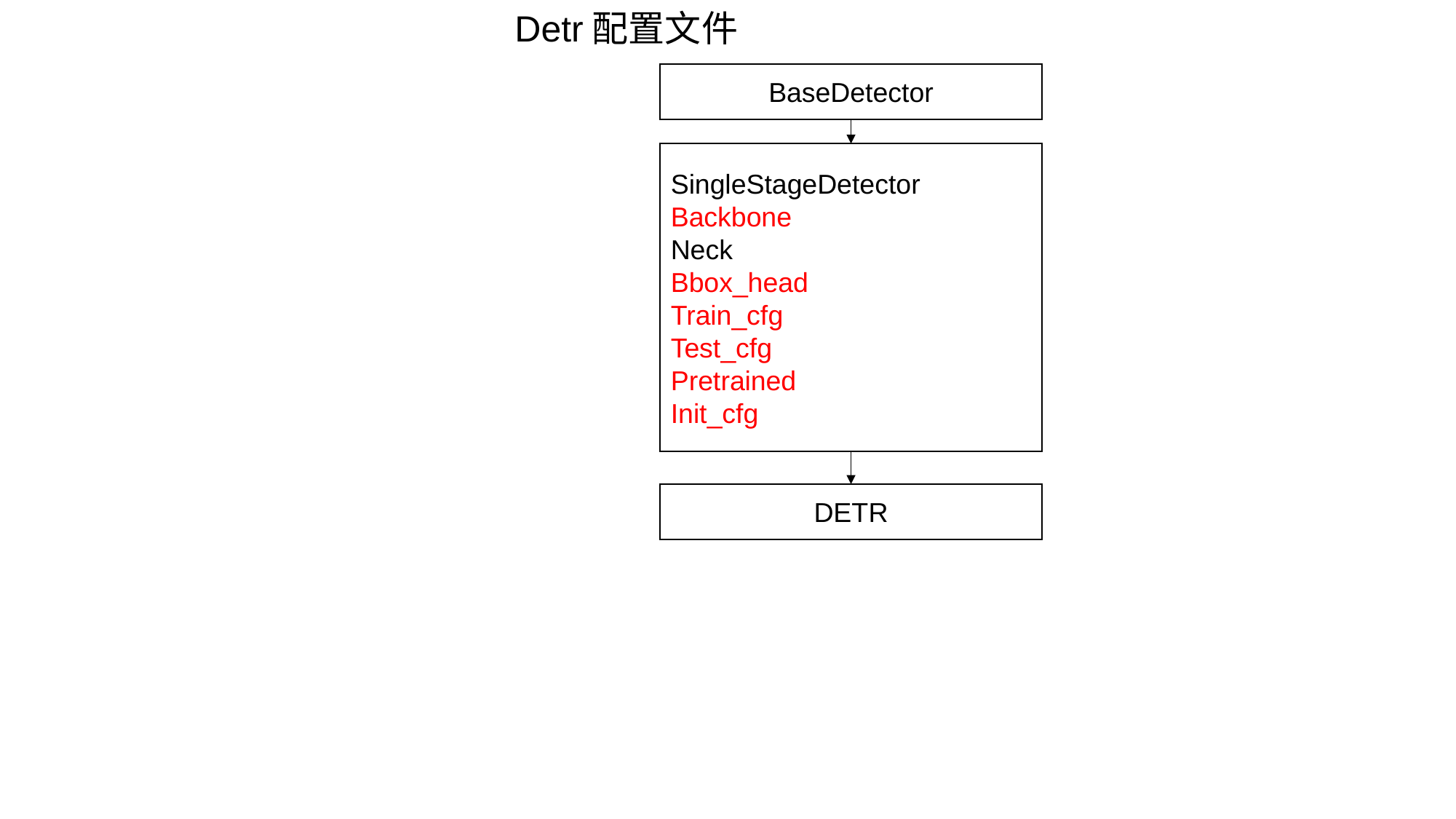

Detr配置文件
BaseDetector
SingleStageDetector
Backbone
Neck
Bbox_head
Train_cfg
Test_cfg
Pretrained
Init_cfg
DETR